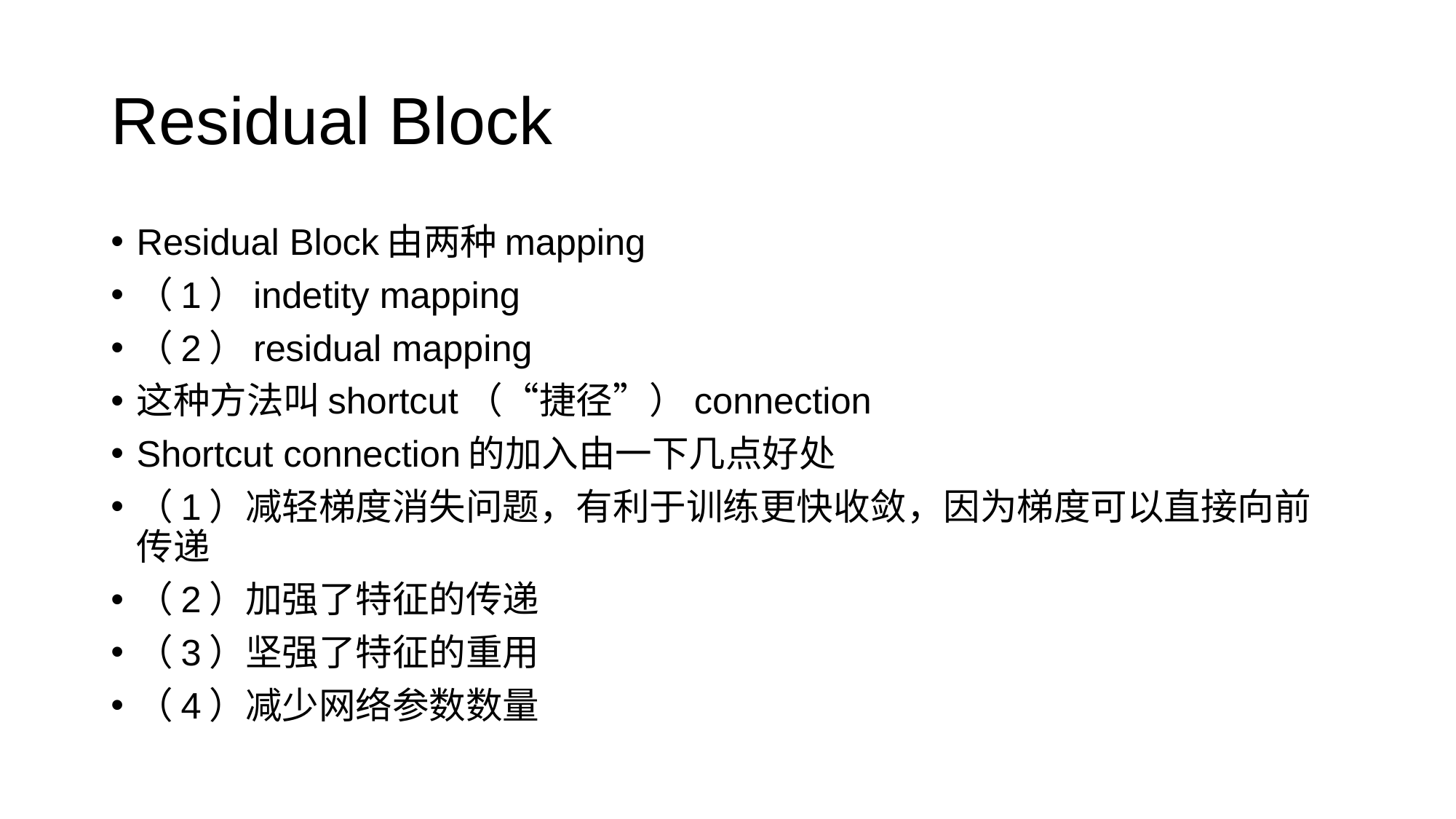

# Residual Block
Residual Block由两种mapping
（1）indetity mapping
（2）residual mapping
这种方法叫shortcut（“捷径”）connection
Shortcut connection的加入由一下几点好处
（1）减轻梯度消失问题，有利于训练更快收敛，因为梯度可以直接向前传递
（2）加强了特征的传递
（3）坚强了特征的重用
（4）减少网络参数数量